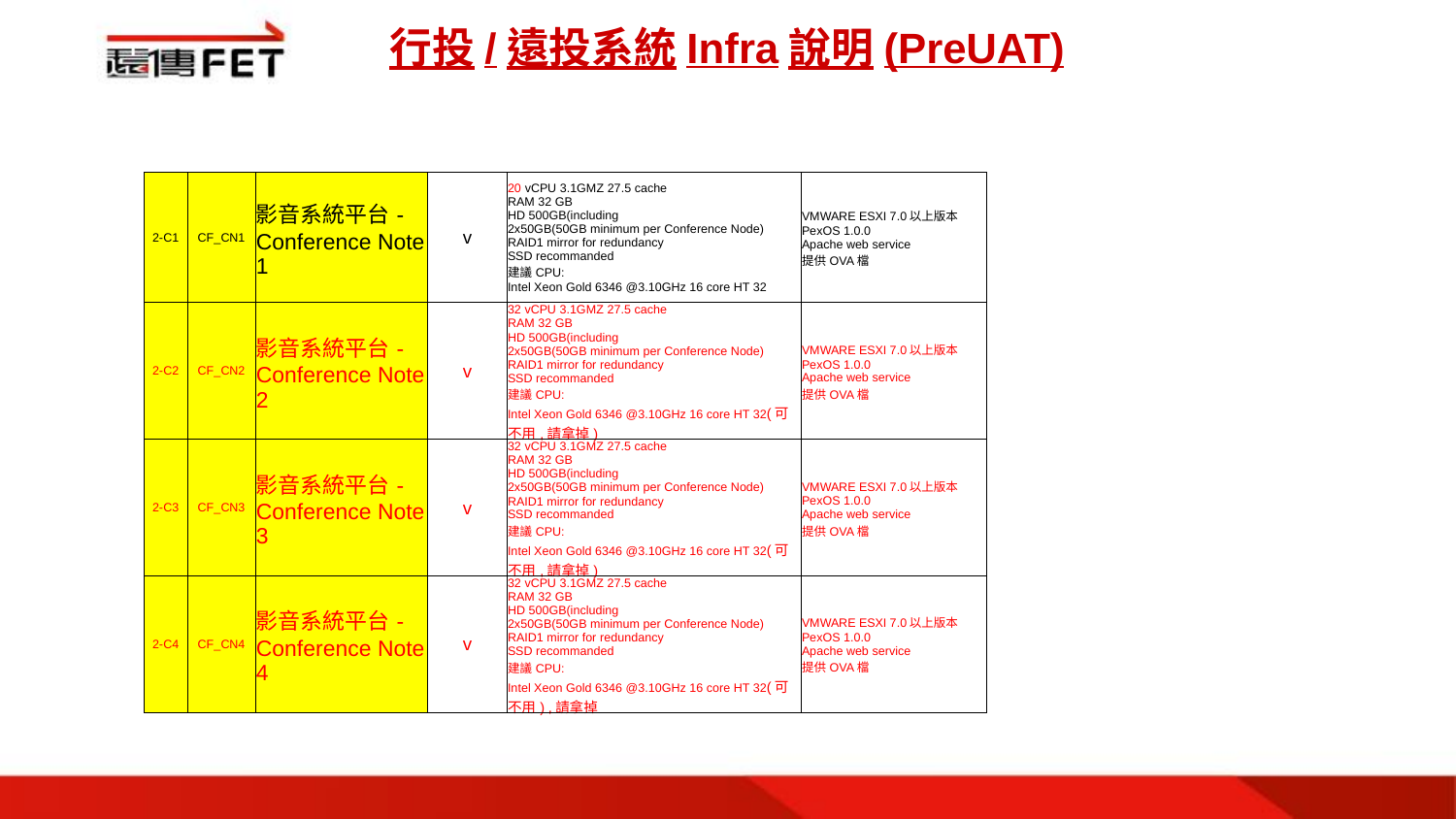

行投/遠投系統Infra說明(PreUAT)
| 2-C1 | CF\_CN1 | 影音系統平台-Conference Note 1 | v | 20 vCPU 3.1GMZ 27.5 cache RAM 32 GB HD 500GB(including 2x50GB(50GB minimum per Conference Node) RAID1 mirror for redundancy SSD recommanded 建議CPU: Intel Xeon Gold 6346 @3.10GHz 16 core HT 32 | VMWARE ESXI 7.0以上版本 PexOS 1.0.0 Apache web service 提供OVA檔 |
| --- | --- | --- | --- | --- | --- |
| 2-C2 | CF\_CN2 | 影音系統平台-Conference Note 2 | v | 32 vCPU 3.1GMZ 27.5 cache RAM 32 GB HD 500GB(including 2x50GB(50GB minimum per Conference Node) RAID1 mirror for redundancy SSD recommanded 建議CPU: Intel Xeon Gold 6346 @3.10GHz 16 core HT 32(可不用,請拿掉) | VMWARE ESXI 7.0以上版本 PexOS 1.0.0 Apache web service 提供OVA檔 |
| 2-C3 | CF\_CN3 | 影音系統平台-Conference Note 3 | v | 32 vCPU 3.1GMZ 27.5 cache RAM 32 GB HD 500GB(including 2x50GB(50GB minimum per Conference Node) RAID1 mirror for redundancy SSD recommanded 建議CPU: Intel Xeon Gold 6346 @3.10GHz 16 core HT 32(可不用,請拿掉) | VMWARE ESXI 7.0以上版本 PexOS 1.0.0 Apache web service 提供OVA檔 |
| 2-C4 | CF\_CN4 | 影音系統平台-Conference Note 4 | v | 32 vCPU 3.1GMZ 27.5 cache RAM 32 GB HD 500GB(including 2x50GB(50GB minimum per Conference Node) RAID1 mirror for redundancy SSD recommanded 建議CPU: Intel Xeon Gold 6346 @3.10GHz 16 core HT 32(可不用) ,請拿掉 | VMWARE ESXI 7.0以上版本 PexOS 1.0.0 Apache web service 提供OVA檔 |